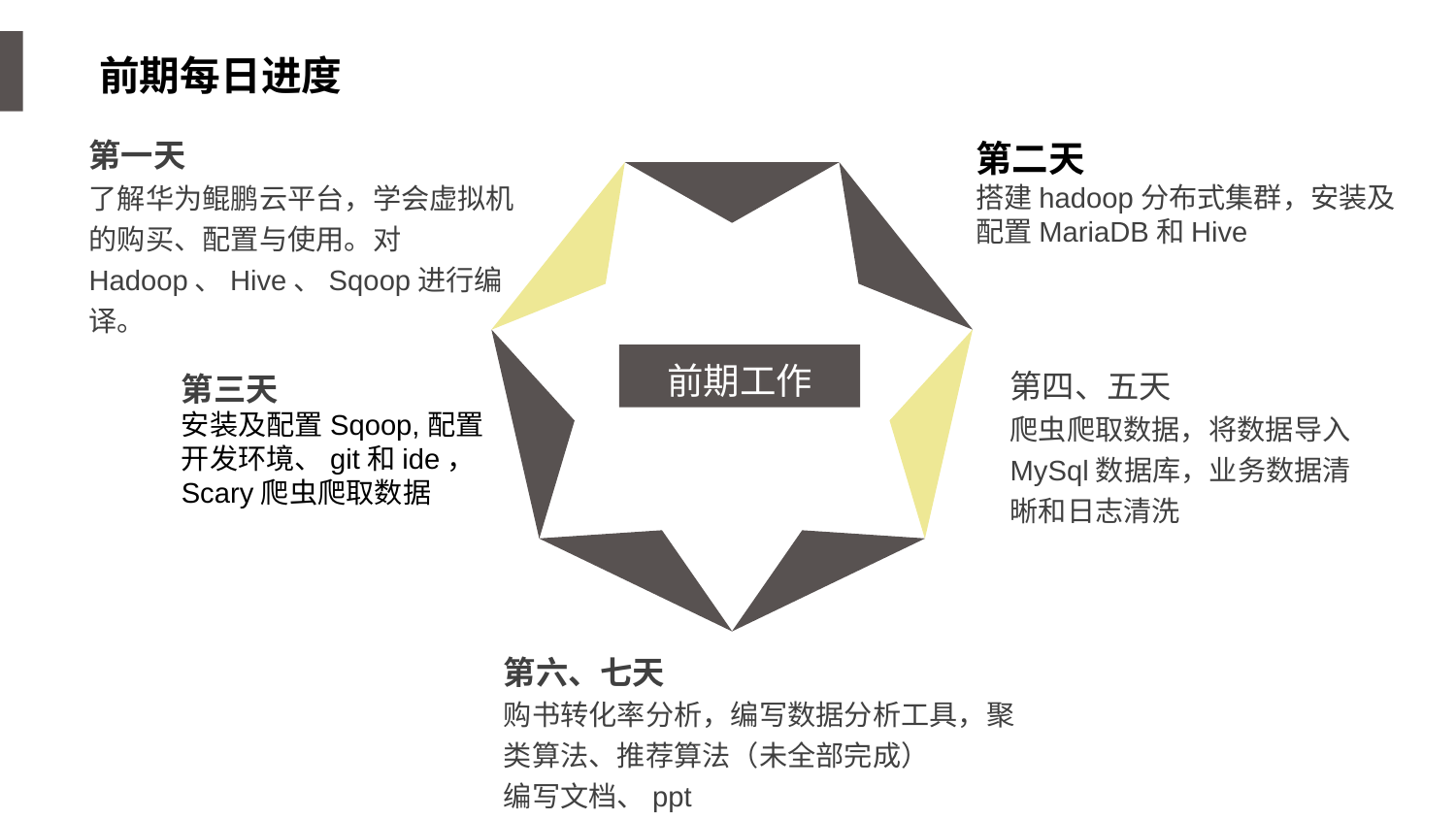

前期每日进度
第一天
了解华为鲲鹏云平台，学会虚拟机的购买、配置与使用。对Hadoop、Hive、Sqoop进行编译。
第二天
搭建hadoop分布式集群，安装及
配置MariaDB和Hive

前期工作
第四、五天
爬虫爬取数据，将数据导入MySql数据库，业务数据清晰和日志清洗
第三天
安装及配置Sqoop,配置开发环境、git和ide，Scary爬虫爬取数据
第六、七天
购书转化率分析，编写数据分析工具，聚类算法、推荐算法（未全部完成）
编写文档、ppt